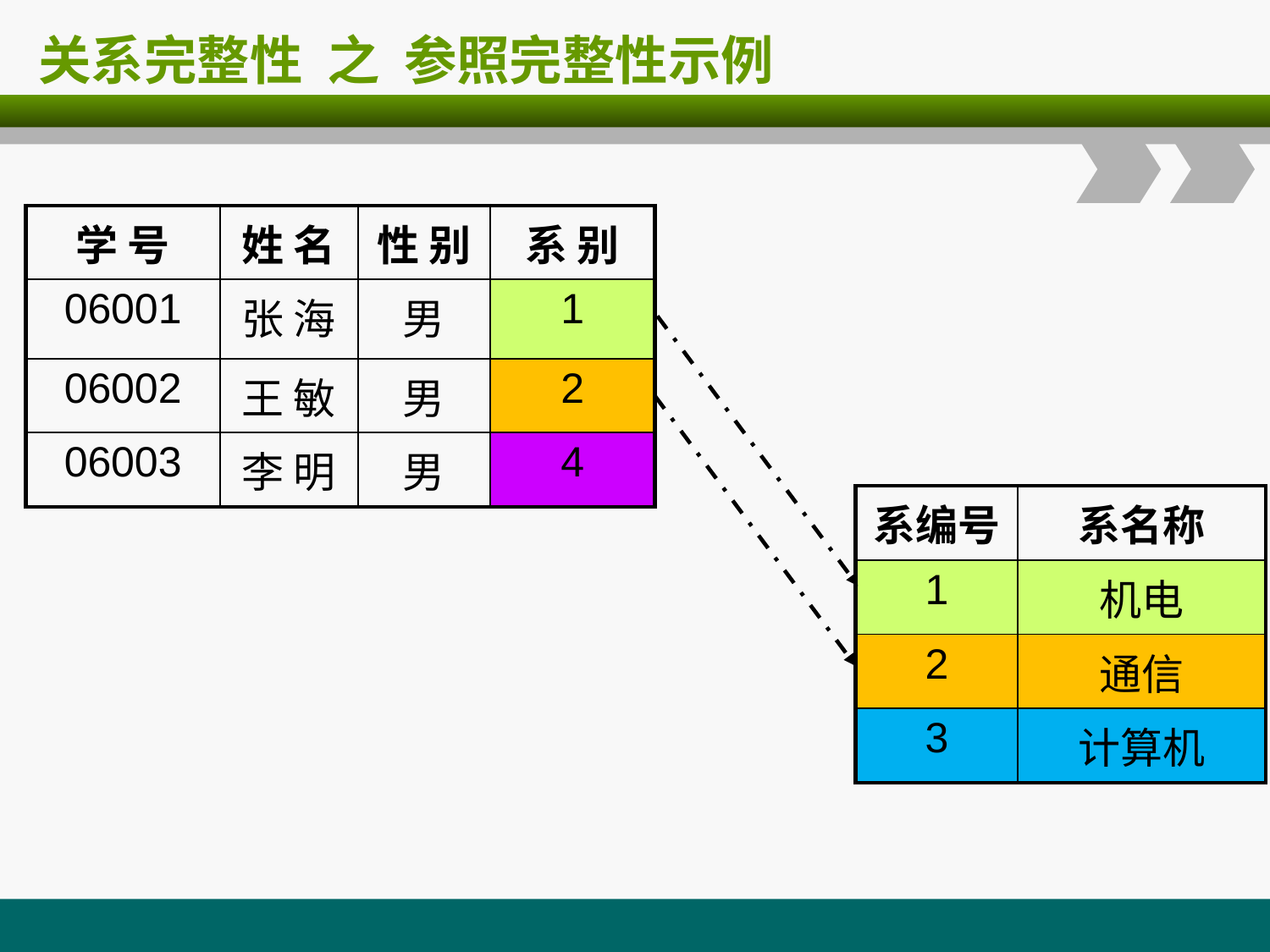

# 关系完整性  之  参照完整性示例
| 学 号 | 姓 名 | 性 别 | 系 别 |
| --- | --- | --- | --- |
| 06001 | 张 海 | 男 | 1 |
| 06002 | 王 敏 | 男 | 2 |
| 06003 | 李 明 | 男 | 4 |
| 系编号 | 系名称 |
| --- | --- |
| 1 | 机电 |
| 2 | 通信 |
| 3 | 计算机 |